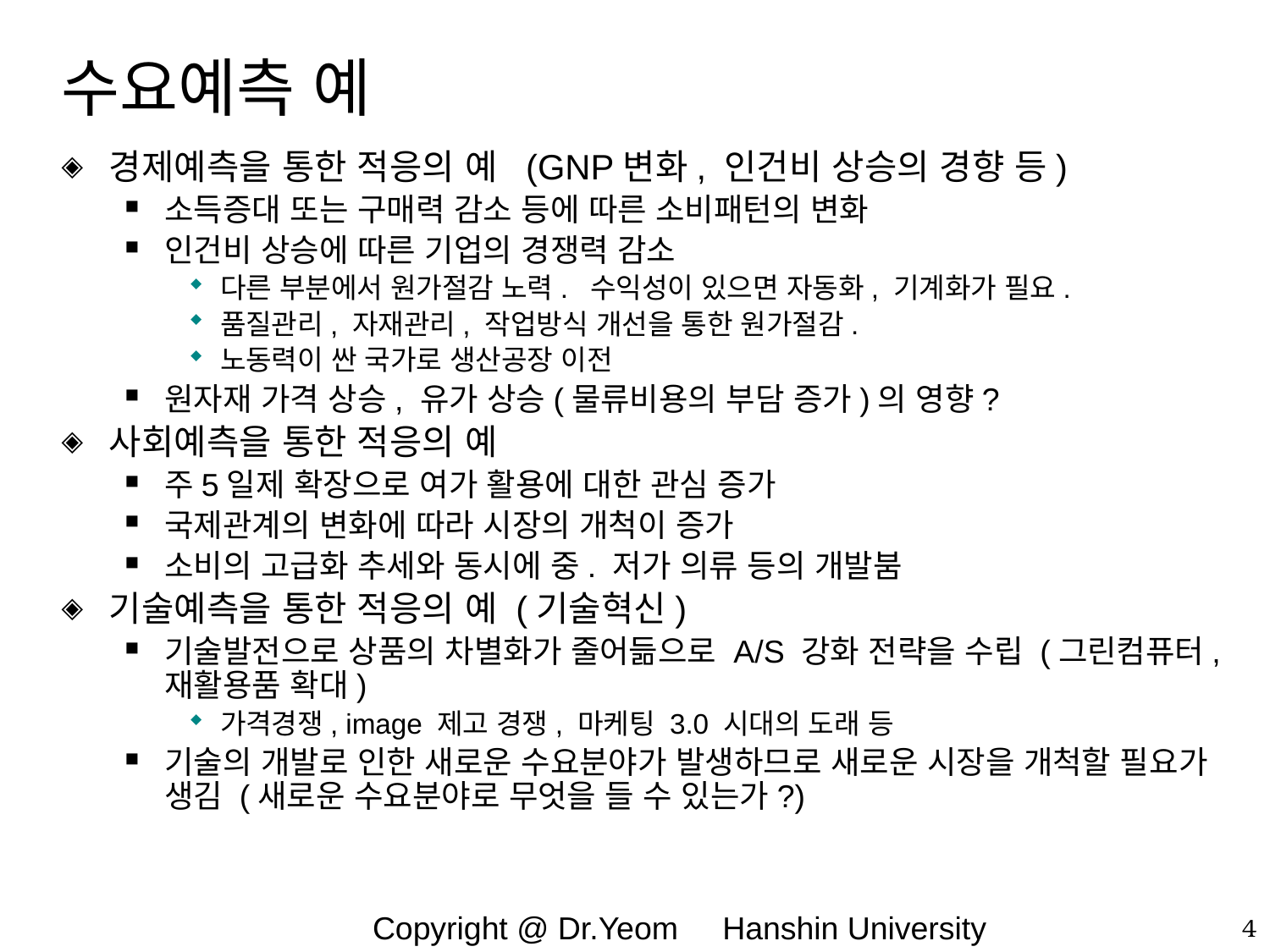

# 수요예측 예
경제예측을 통한 적응의 예  (GNP변화, 인건비 상승의 경향 등)
소득증대 또는 구매력 감소 등에 따른 소비패턴의 변화
인건비 상승에 따른 기업의 경쟁력 감소
다른 부분에서 원가절감 노력.  수익성이 있으면 자동화, 기계화가 필요.
품질관리, 자재관리, 작업방식 개선을 통한 원가절감.
노동력이 싼 국가로 생산공장 이전
원자재 가격 상승, 유가 상승(물류비용의 부담 증가)의 영향?
사회예측을 통한 적응의 예
주5일제 확장으로 여가 활용에 대한 관심 증가
국제관계의 변화에 따라 시장의 개척이 증가
소비의 고급화 추세와 동시에 중. 저가 의류 등의 개발붐
기술예측을 통한 적응의 예 (기술혁신)
기술발전으로 상품의 차별화가 줄어듦으로 A/S 강화 전략을 수립 (그린컴퓨터, 재활용품 확대)
가격경쟁, image 제고 경쟁, 마케팅 3.0 시대의 도래 등
기술의 개발로 인한 새로운 수요분야가 발생하므로 새로운 시장을 개척할 필요가 생김 (새로운 수요분야로 무엇을 들 수 있는가?)
4